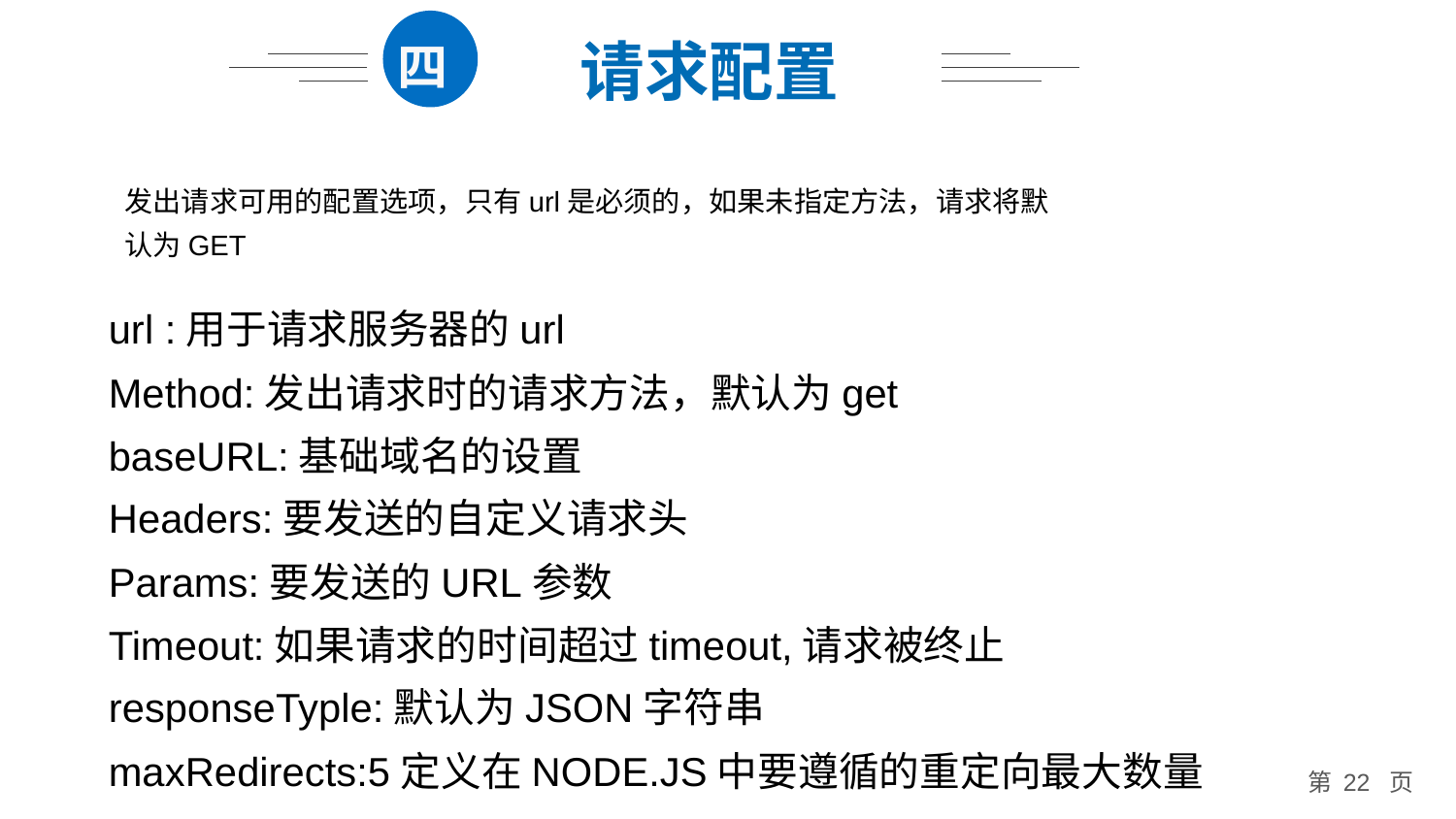

四
请求配置
发出请求可用的配置选项，只有url是必须的，如果未指定方法，请求将默认为GET
url :用于请求服务器的url
Method:发出请求时的请求方法，默认为get
baseURL:基础域名的设置
Headers:要发送的自定义请求头
Params:要发送的URL参数
Timeout:如果请求的时间超过timeout,请求被终止
responseTyple:默认为JSON字符串
maxRedirects:5定义在NODE.JS中要遵循的重定向最大数量